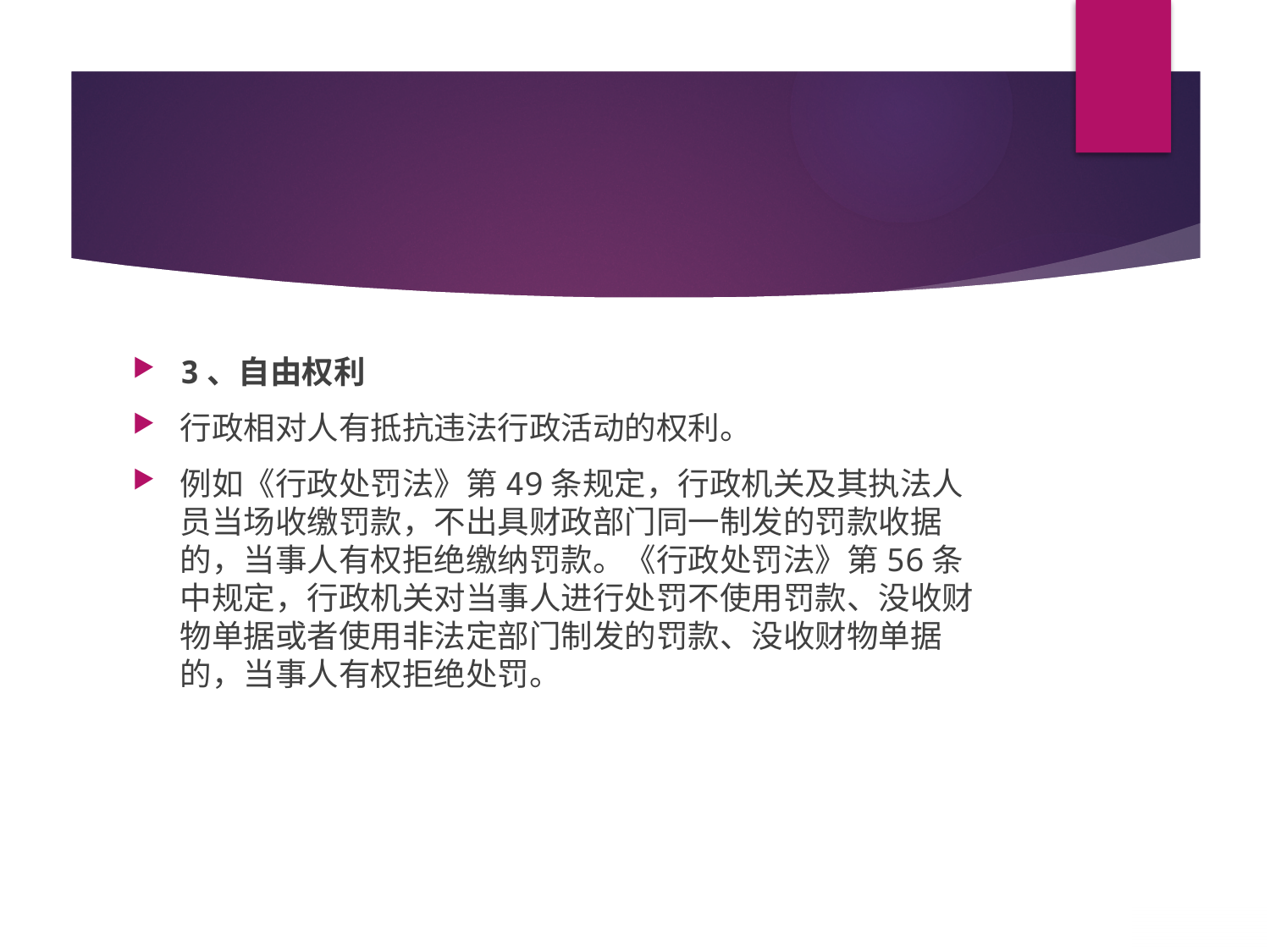

#
3、自由权利
行政相对人有抵抗违法行政活动的权利。
例如《行政处罚法》第49条规定，行政机关及其执法人员当场收缴罚款，不出具财政部门同一制发的罚款收据的，当事人有权拒绝缴纳罚款。《行政处罚法》第56条中规定，行政机关对当事人进行处罚不使用罚款、没收财物单据或者使用非法定部门制发的罚款、没收财物单据的，当事人有权拒绝处罚。